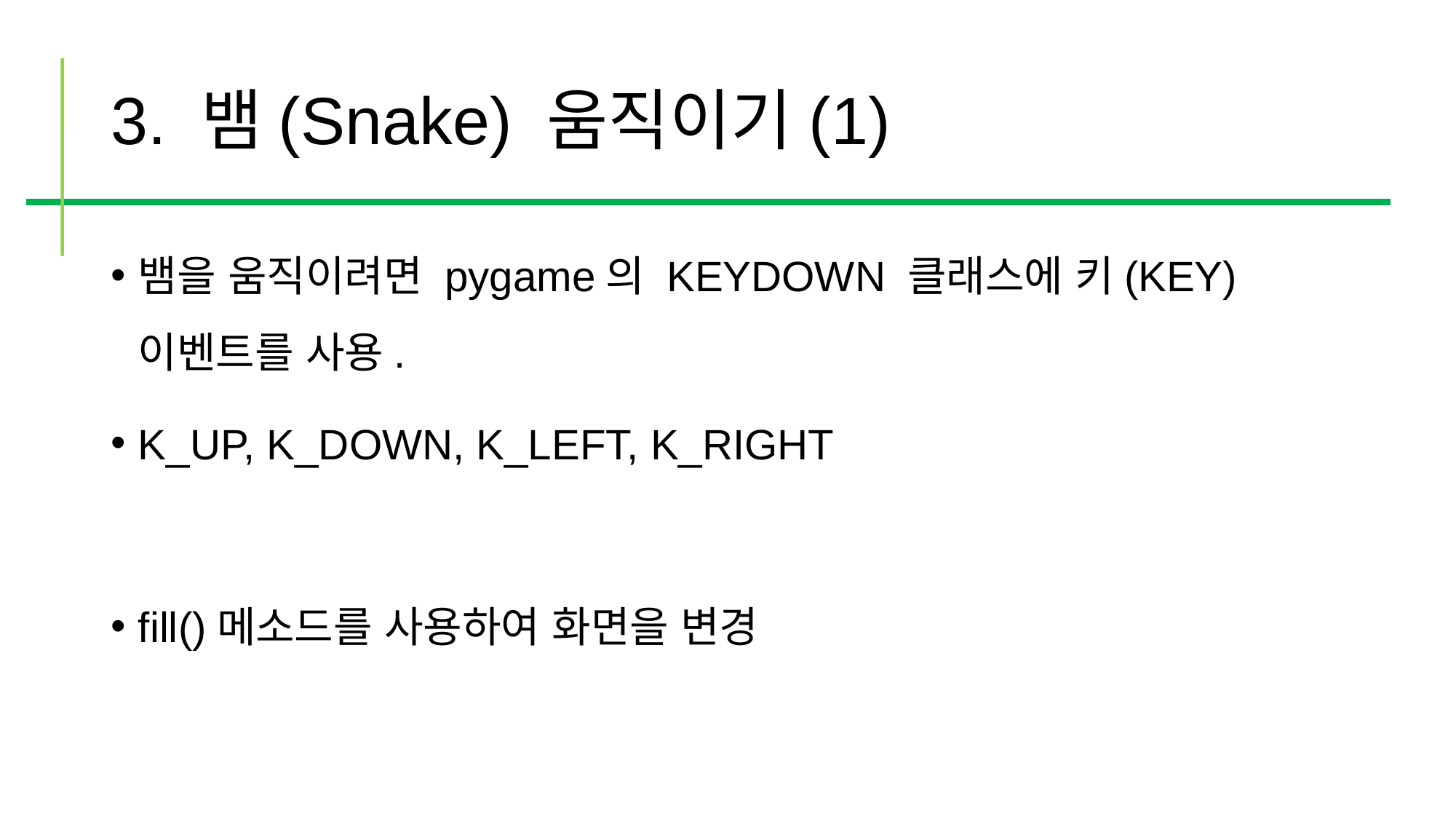

# 3. 뱀(Snake) 움직이기(1)
뱀을 움직이려면 pygame의 KEYDOWN 클래스에 키(KEY) 이벤트를 사용.
K_UP, K_DOWN, K_LEFT, K_RIGHT

fill()메소드를 사용하여 화면을 변경